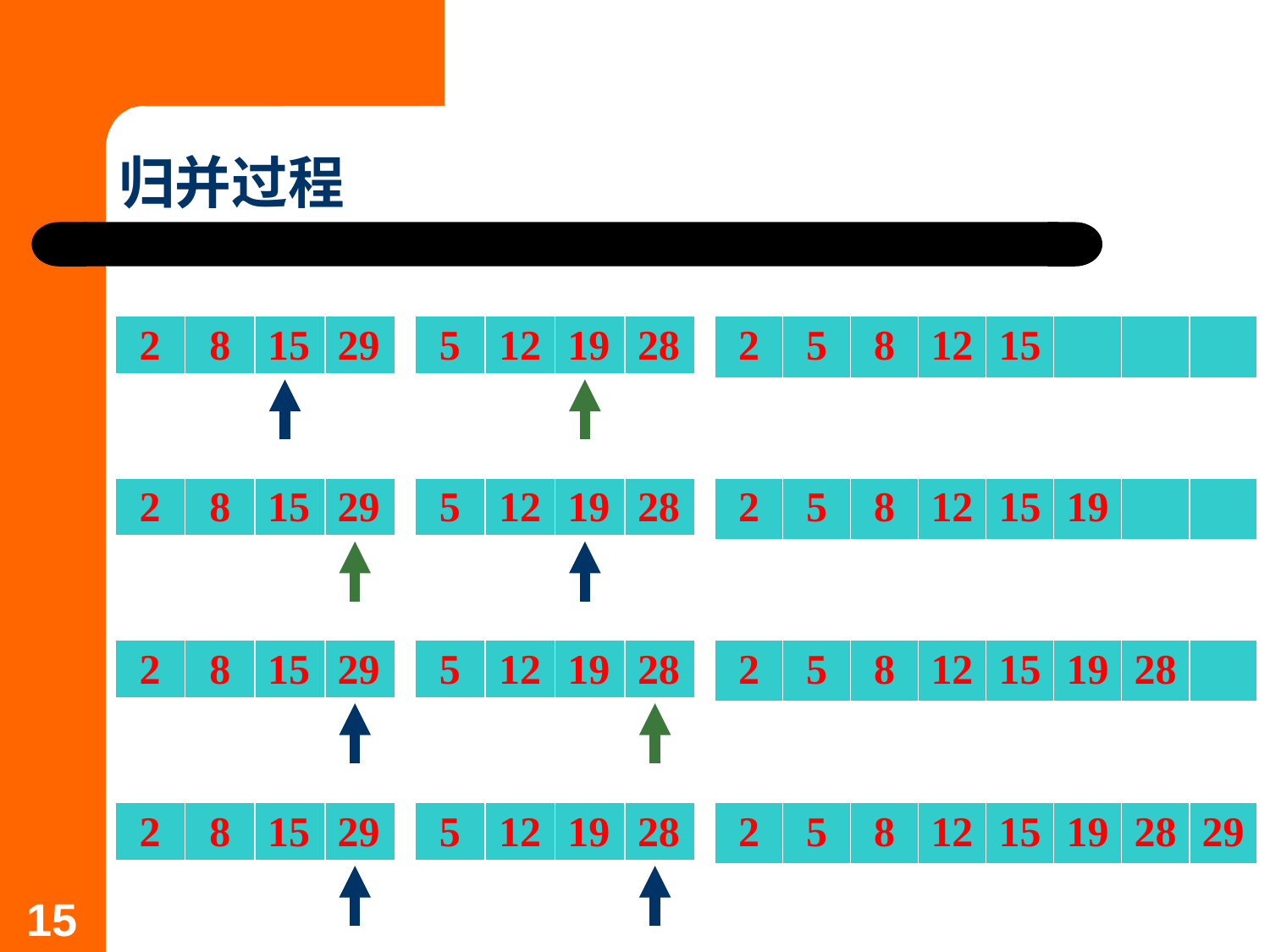

# 归并过程
| 2 | 8 | 15 | 29 |
| --- | --- | --- | --- |
| 5 | 12 | 19 | 28 |
| --- | --- | --- | --- |
| 2 | 5 | 8 | 12 | 15 |  |  |  |
| --- | --- | --- | --- | --- | --- | --- | --- |
| 2 | 8 | 15 | 29 |
| --- | --- | --- | --- |
| 5 | 12 | 19 | 28 |
| --- | --- | --- | --- |
| 2 | 5 | 8 | 12 | 15 | 19 |  |  |
| --- | --- | --- | --- | --- | --- | --- | --- |
| 2 | 8 | 15 | 29 |
| --- | --- | --- | --- |
| 5 | 12 | 19 | 28 |
| --- | --- | --- | --- |
| 2 | 5 | 8 | 12 | 15 | 19 | 28 |  |
| --- | --- | --- | --- | --- | --- | --- | --- |
| 2 | 8 | 15 | 29 |
| --- | --- | --- | --- |
| 5 | 12 | 19 | 28 |
| --- | --- | --- | --- |
| 2 | 5 | 8 | 12 | 15 | 19 | 28 | 29 |
| --- | --- | --- | --- | --- | --- | --- | --- |
15